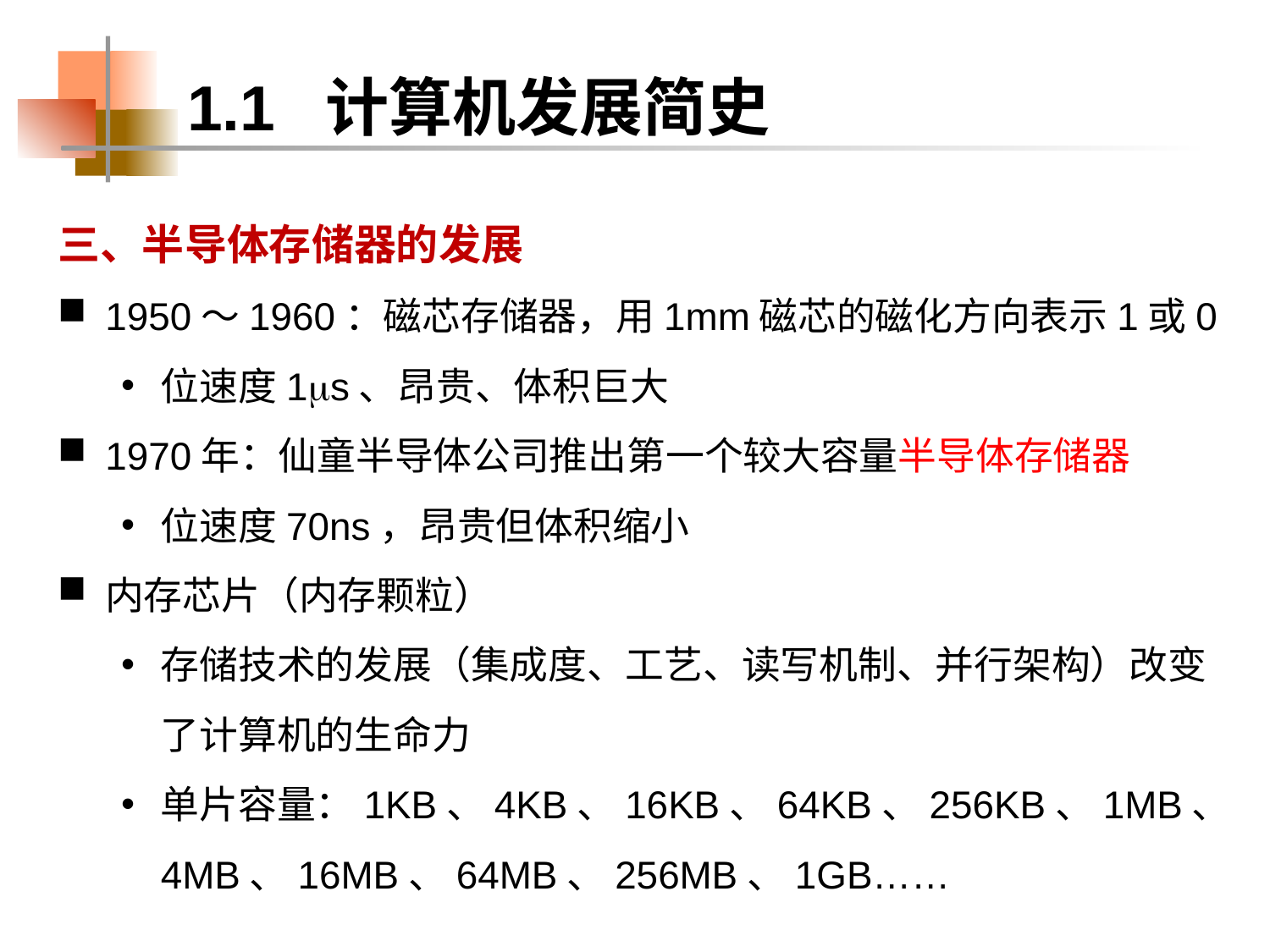

1.1  计算机发展简史
三、半导体存储器的发展
1950～1960：磁芯存储器，用1mm磁芯的磁化方向表示1或0
位速度1μs、昂贵、体积巨大
1970年：仙童半导体公司推出第一个较大容量半导体存储器
位速度70ns，昂贵但体积缩小
内存芯片（内存颗粒）
存储技术的发展（集成度、工艺、读写机制、并行架构）改变了计算机的生命力
单片容量：1KB、4KB、16KB、64KB、256KB、1MB、4MB、16MB、64MB、256MB、1GB……